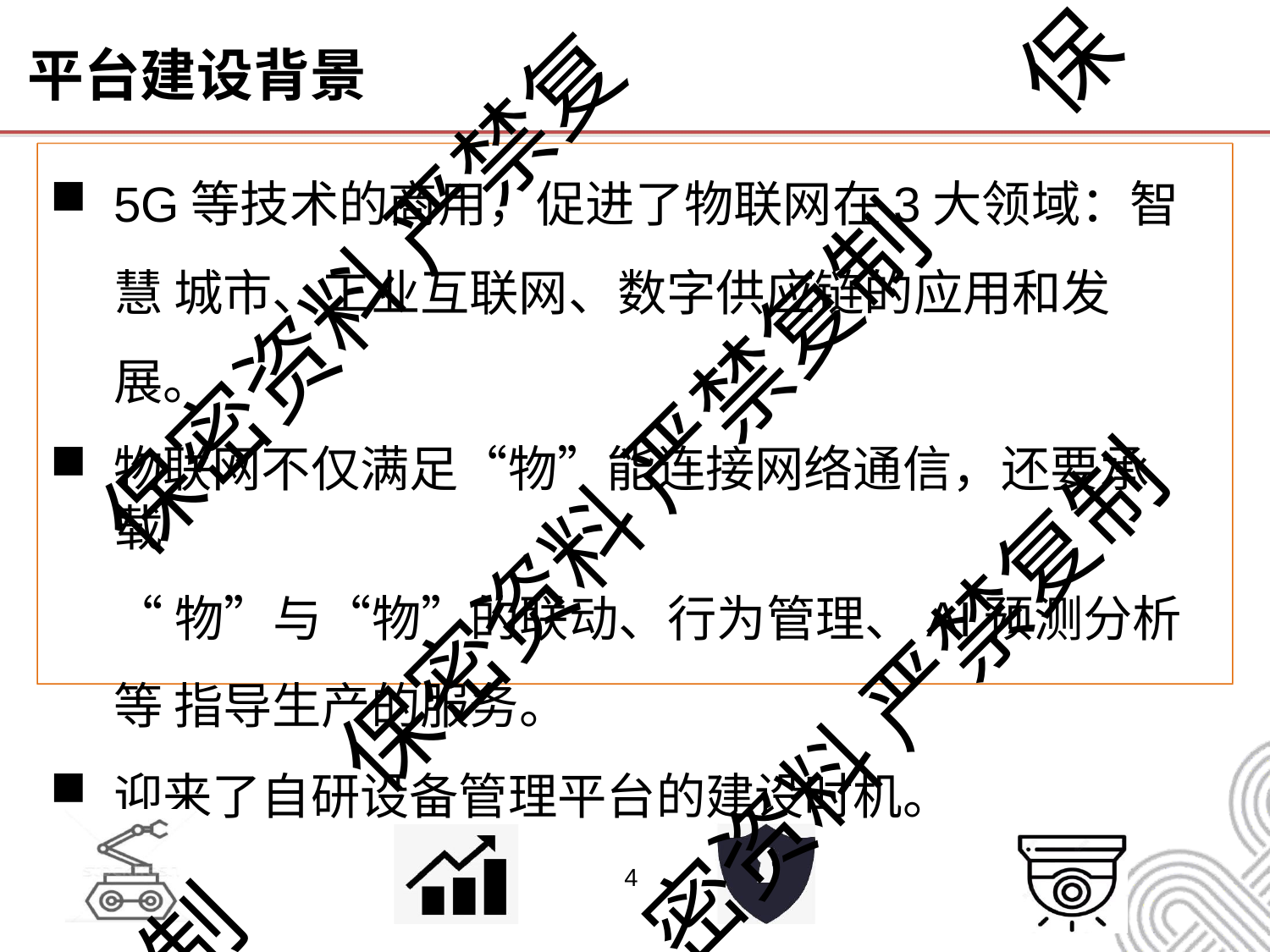

保
# 平台建设背景

5G等技术的商用，促进了物联网在3大领域：智慧 城市、工业互联网、数字供应链的应用和发展。
物联网不仅满足“物”能连接网络通信，还要承载
“物”与“物”的联动、行为管理、AI预测分析等 指导生产的服务。
迎来了自研设备管理平台的建设时机。

保密资料 严禁复
保密资料 严禁复制
密资料 严禁复制

4
制